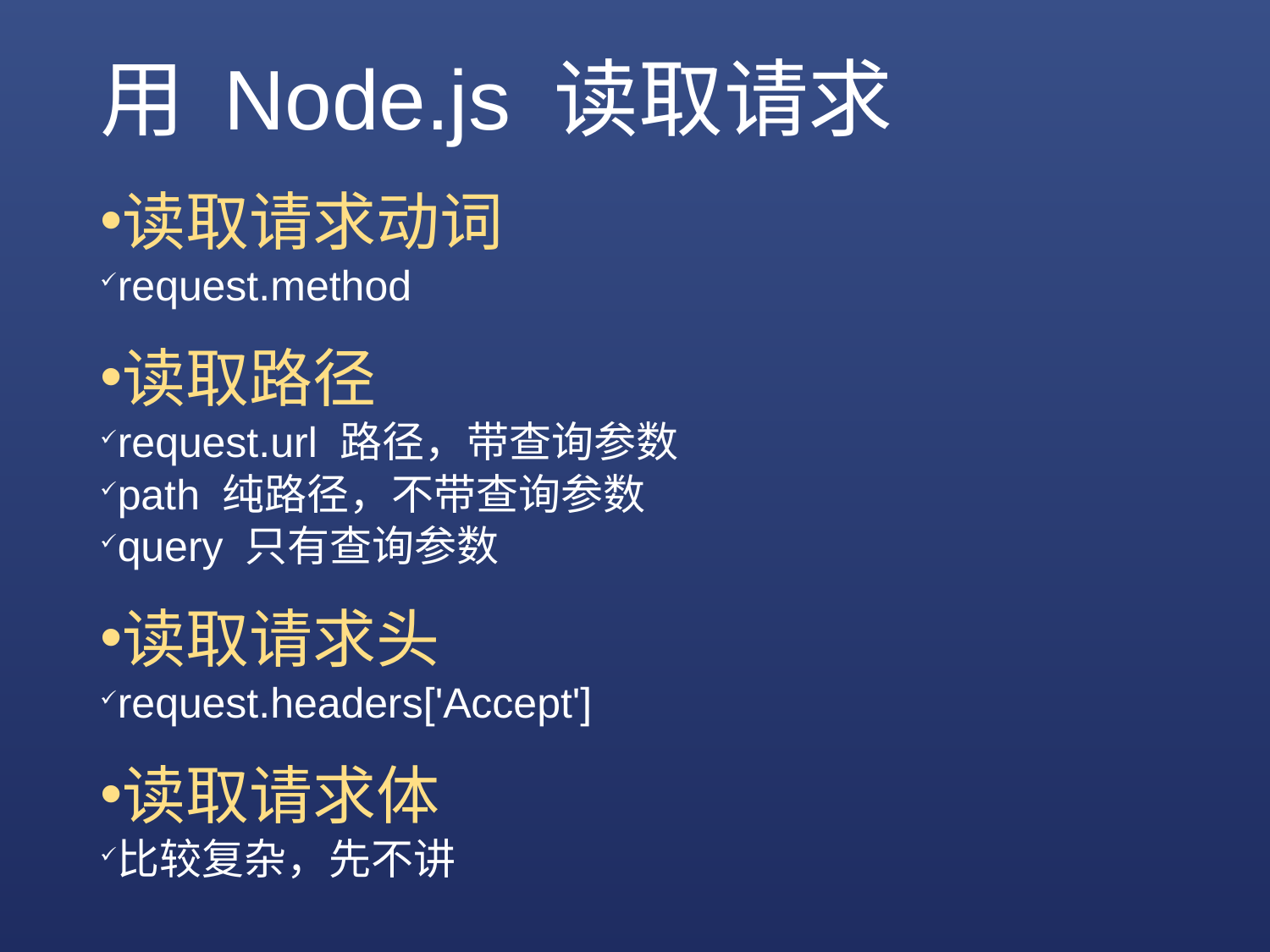

# 用 Node.js 读取请求
读取请求动词
request.method
读取路径
request.url 路径，带查询参数
path 纯路径，不带查询参数
query 只有查询参数
读取请求头
request.headers['Accept']
读取请求体
比较复杂，先不讲